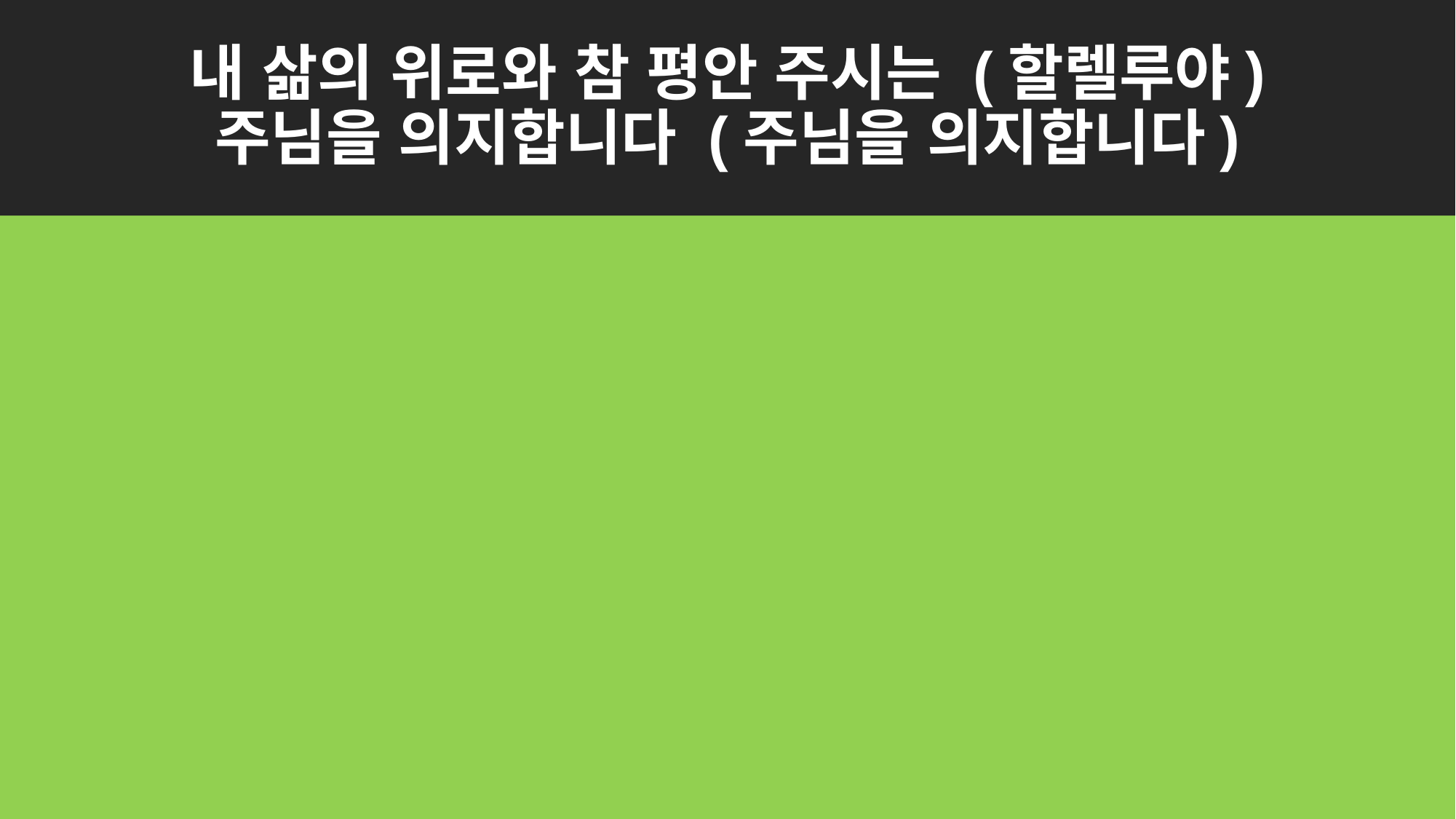

# 내 삶의 위로와 참 평안 주시는 (할렐루야)
주님을 의지합니다 (주님을 의지합니다)